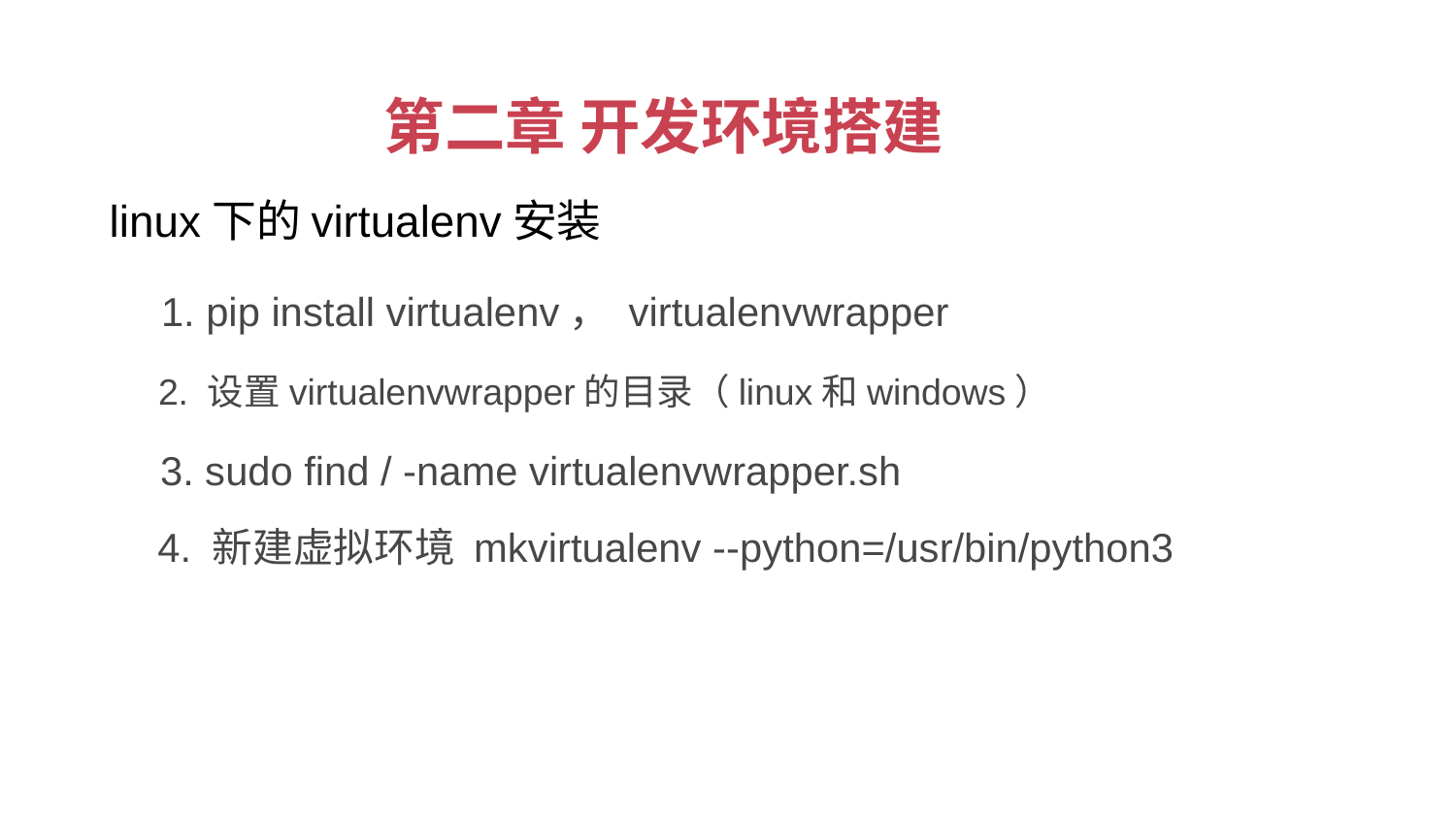

第二章 开发环境搭建
 linux下的virtualenv安装
1. pip install virtualenv， virtualenvwrapper
2. 设置virtualenvwrapper的目录（linux和windows）
3. sudo find / -name virtualenvwrapper.sh
4. 新建虚拟环境 mkvirtualenv --python=/usr/bin/python3